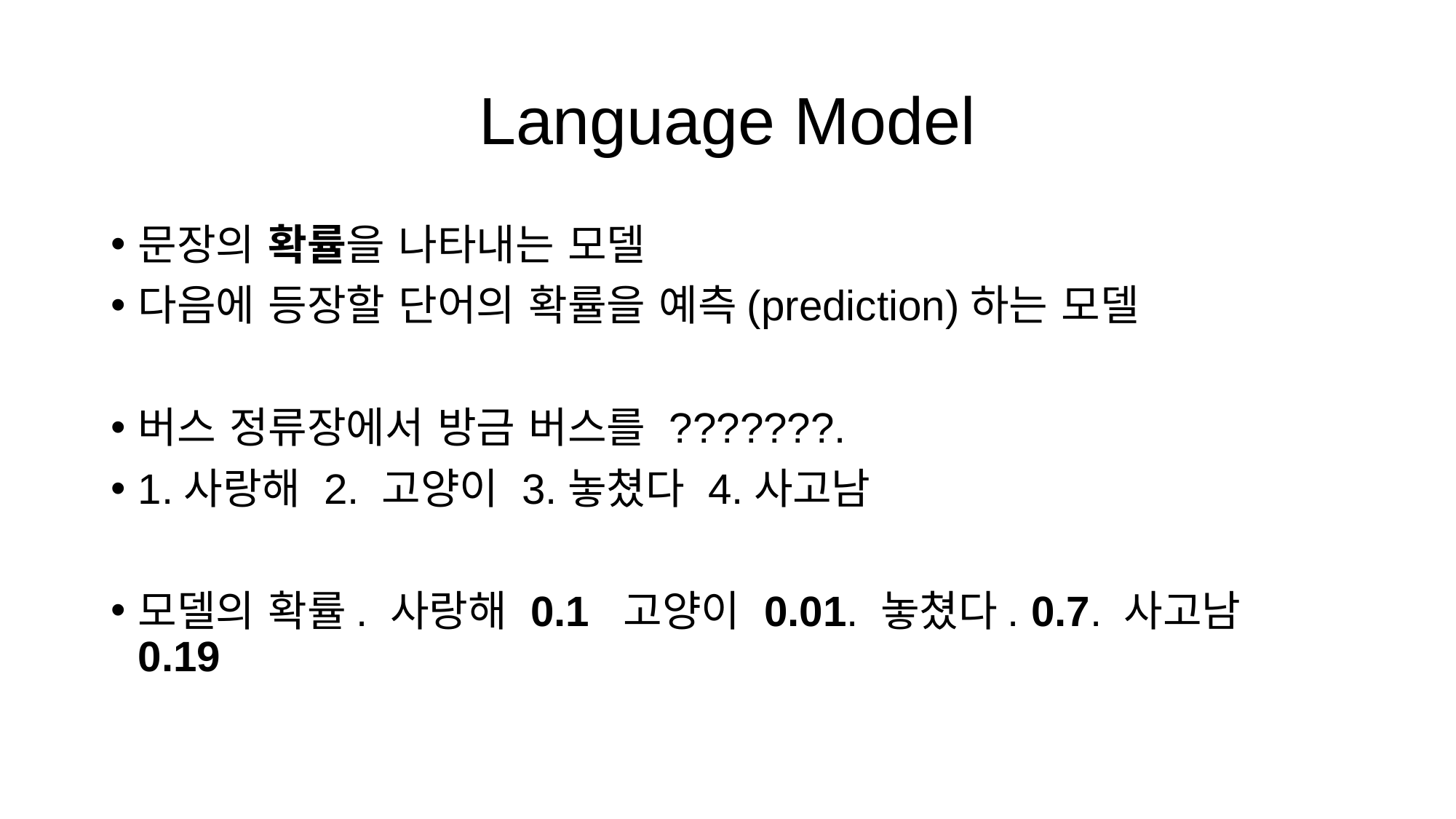

Language Model
문장의 확률을 나타내는 모델
다음에 등장할 단어의 확률을 예측(prediction)하는 모델

버스 정류장에서 방금 버스를 ???????.
1.사랑해 2. 고양이 3.놓쳤다 4.사고남

모델의 확률. 사랑해 0.1  고양이 0.01. 놓쳤다. 0.7. 사고남 0.19